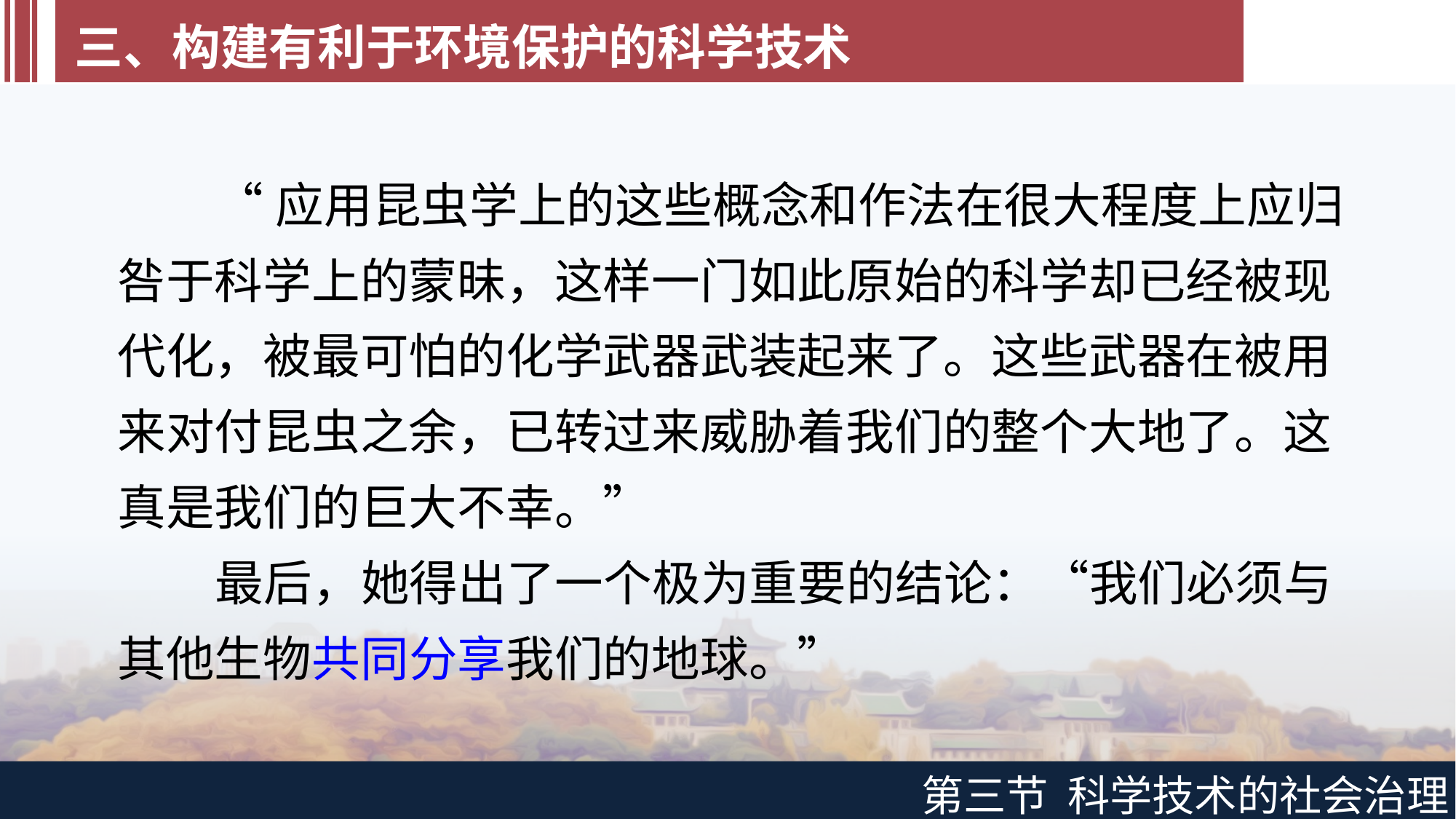

三、构建有利于环境保护的科学技术
“应用昆虫学上的这些概念和作法在很大程度上应归咎于科学上的蒙昧，这样一门如此原始的科学却已经被现代化，被最可怕的化学武器武装起来了。这些武器在被用来对付昆虫之余，已转过来威胁着我们的整个大地了。这真是我们的巨大不幸。”
最后，她得出了一个极为重要的结论：“我们必须与其他生物共同分享我们的地球。”
第三节  科学技术的社会治理